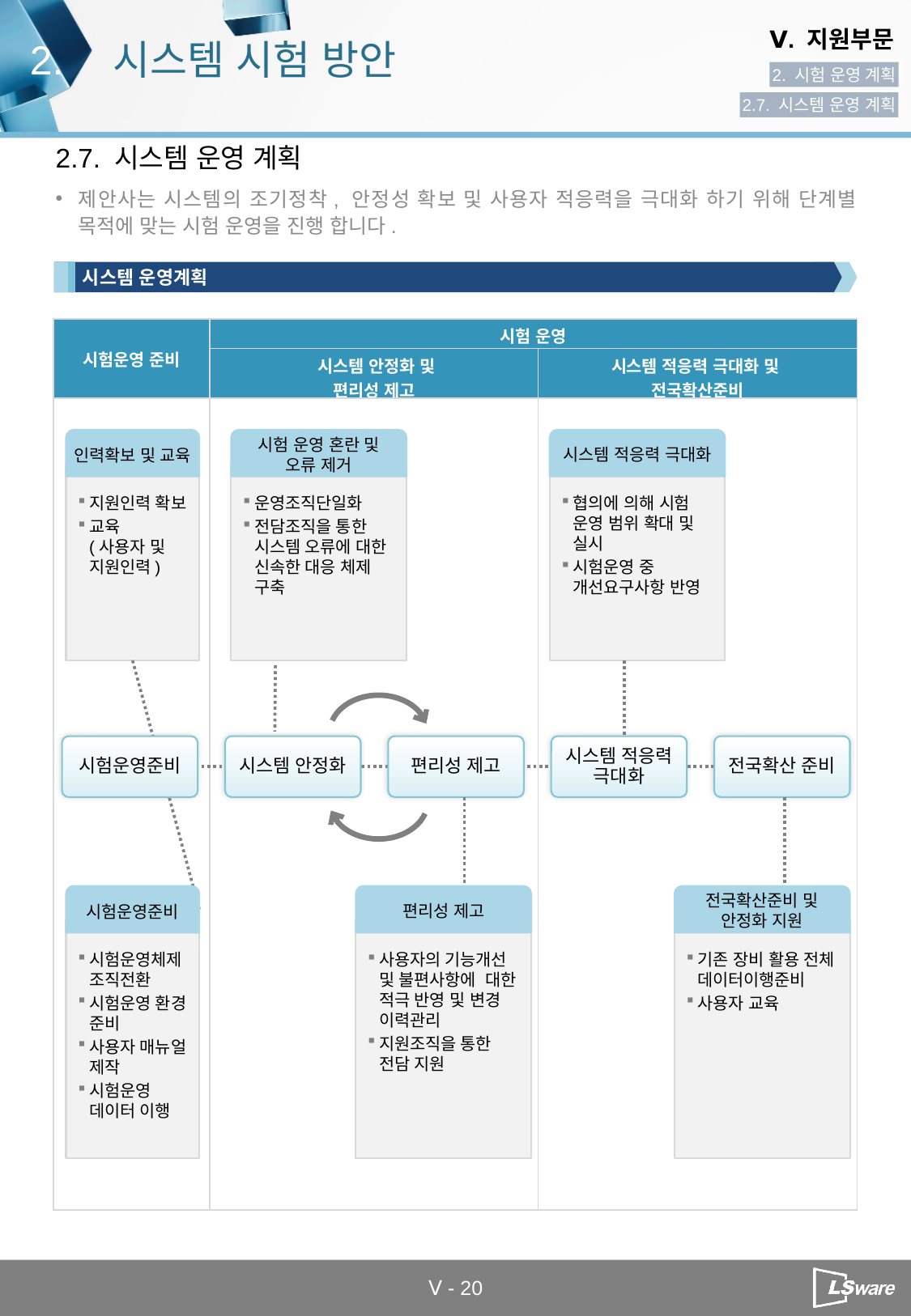

2.
시스템 시험 방안
2. 시험 운영 계획
2.7. 시스템 운영 계획
2.7. 시스템 운영 계획
제안사는 시스템의 조기정착, 안정성 확보 및 사용자 적응력을 극대화 하기 위해 단계별 목적에 맞는 시험 운영을 진행 합니다.

시스템 운영계획
| 시험운영 준비 | 시험 운영 |  |
| --- | --- | --- |
|  | 시스템 안정화 및 편리성 제고 | 시스템 적응력 극대화 및 전국확산준비 |
|  |  |  |
인력확보 및 교육
지원인력 확보
교육
(사용자 및 지원인력)
시험 운영 혼란 및
오류 제거
운영조직단일화
전담조직을 통한 시스템 오류에 대한 신속한 대응 체제 구축
시스템 적응력 극대화
협의에 의해 시험 운영 범위 확대 및 실시
시험운영 중 개선요구사항 반영

시험운영준비
시스템 안정화
편리성 제고
시스템 적응력
극대화
전국확산 준비

시험운영준비
시험운영체제 조직전환
시험운영 환경 준비
사용자 매뉴얼 제작
시험운영 데이터 이행
편리성 제고
사용자의 기능개선 및 불편사항에  대한 적극 반영 및 변경 이력관리
지원조직을 통한 전담 지원
전국확산준비 및
안정화 지원
기존 장비 활용 전체 데이터이행준비
사용자 교육